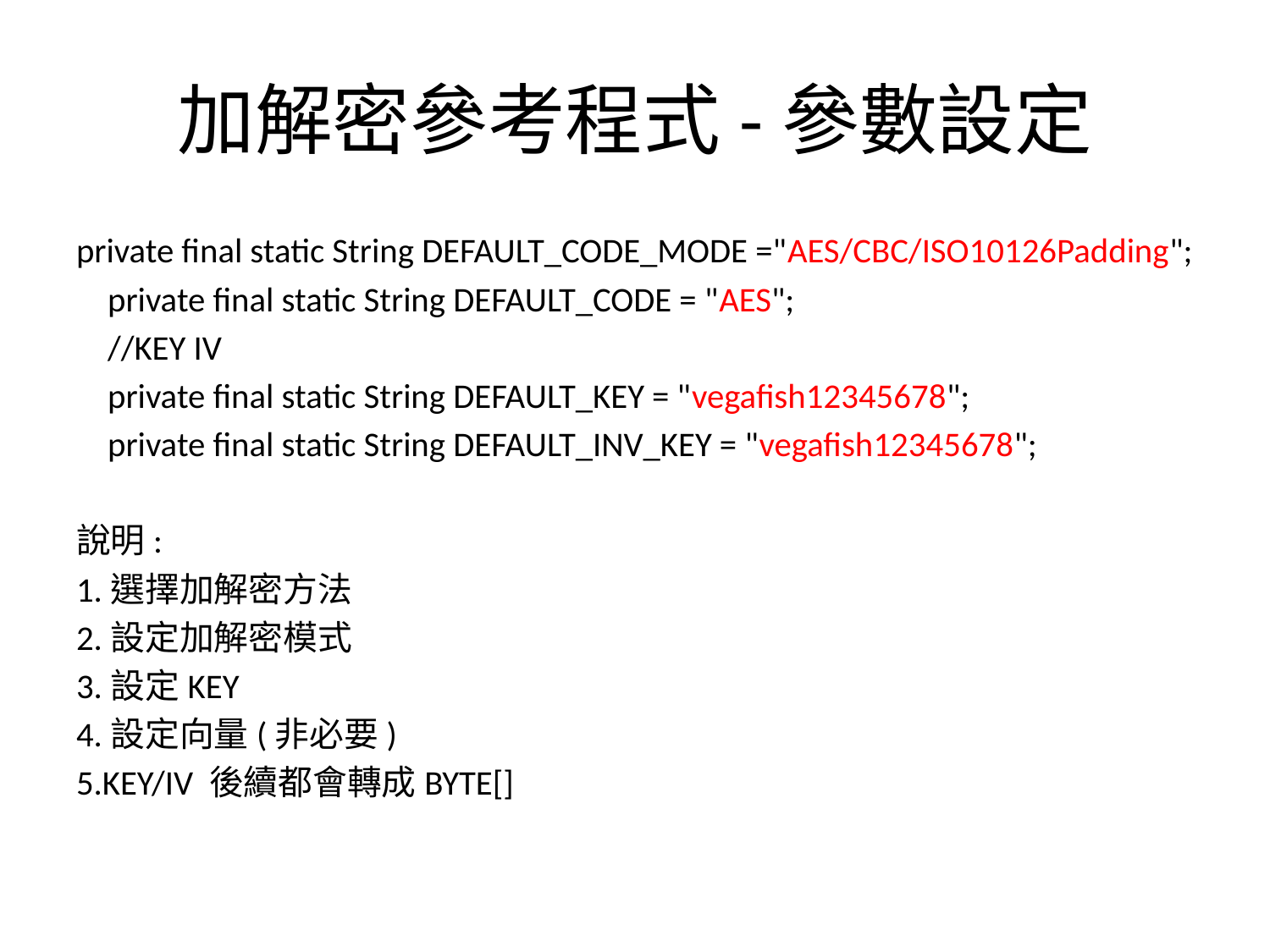

# 加解密參考程式-參數設定
private final static String DEFAULT_CODE_MODE ="AES/CBC/ISO10126Padding";
    private final static String DEFAULT_CODE = "AES";
    //KEY IV
    private final static String DEFAULT_KEY = "vegafish12345678";
    private final static String DEFAULT_INV_KEY = "vegafish12345678";

說明:
1.選擇加解密方法
2.設定加解密模式
3.設定KEY
4.設定向量(非必要)
5.KEY/IV 後續都會轉成BYTE[]